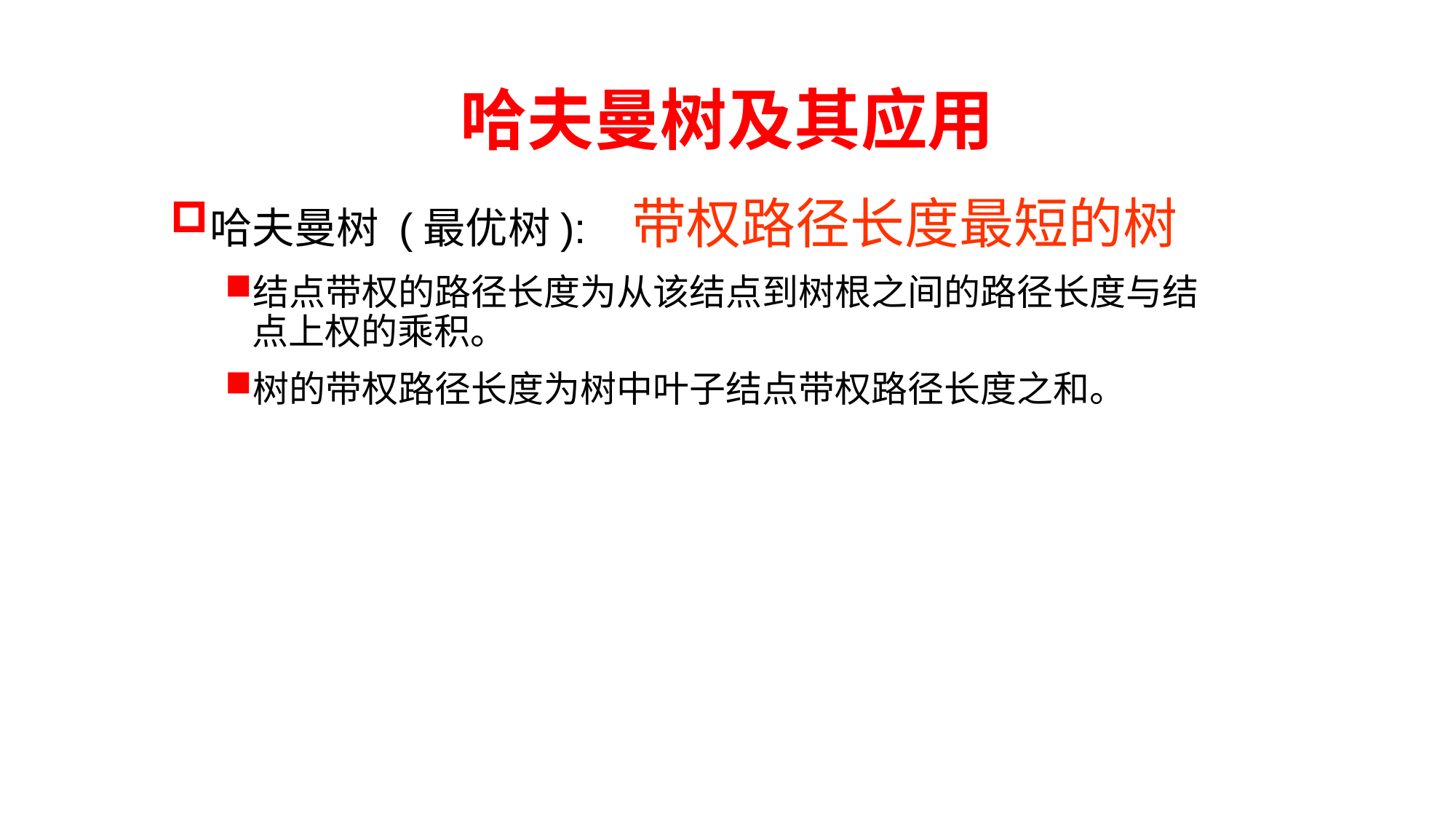

# 哈夫曼树及其应用
哈夫曼树 (最优树):   带权路径长度最短的树
结点带权的路径长度为从该结点到树根之间的路径长度与结点上权的乘积。
树的带权路径长度为树中叶子结点带权路径长度之和。